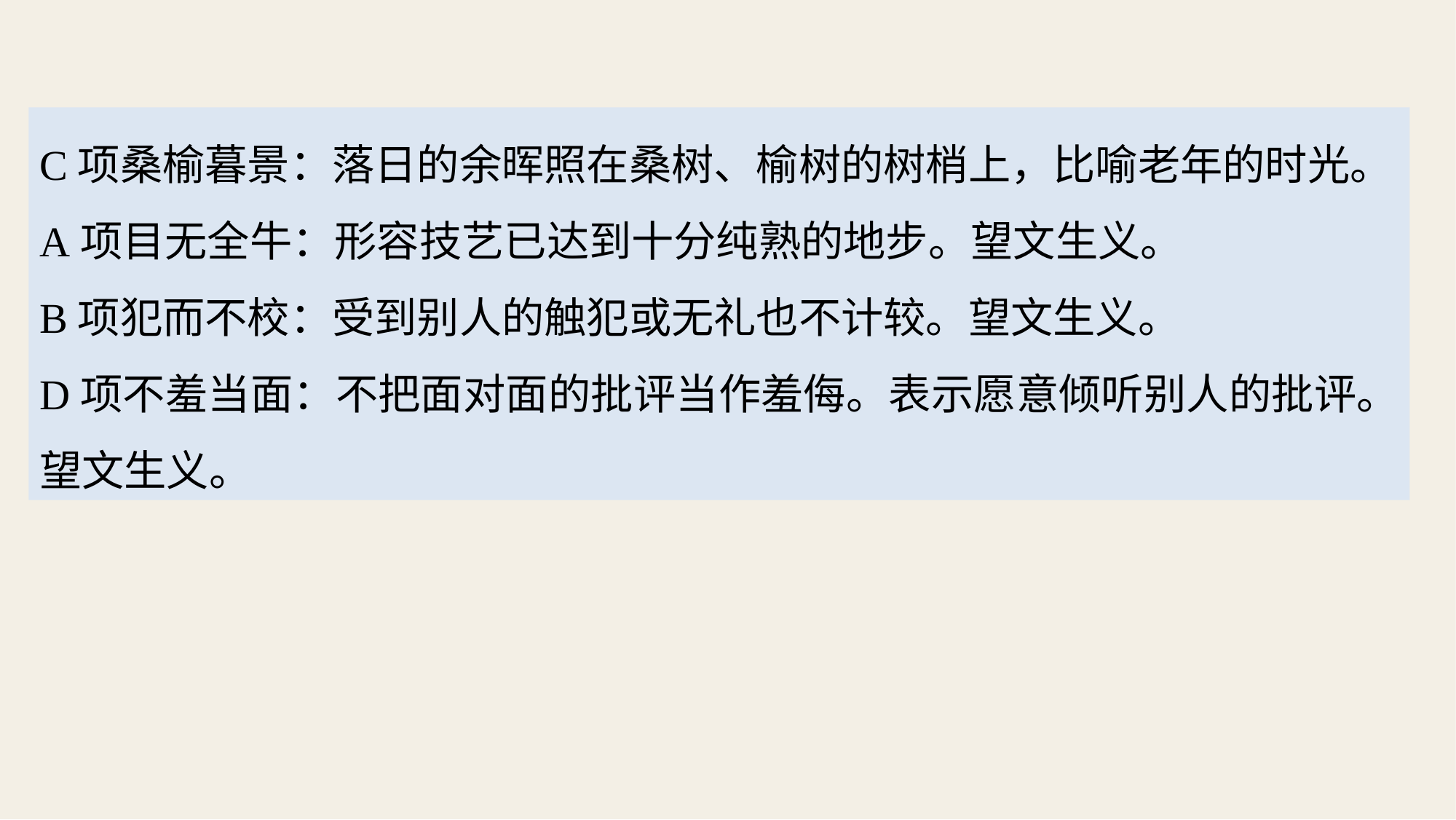

C项桑榆暮景：落日的余晖照在桑树、榆树的树梢上，比喻老年的时光。
A项目无全牛：形容技艺已达到十分纯熟的地步。望文生义。
B项犯而不校：受到别人的触犯或无礼也不计较。望文生义。
D项不羞当面：不把面对面的批评当作羞侮。表示愿意倾听别人的批评。望文生义。